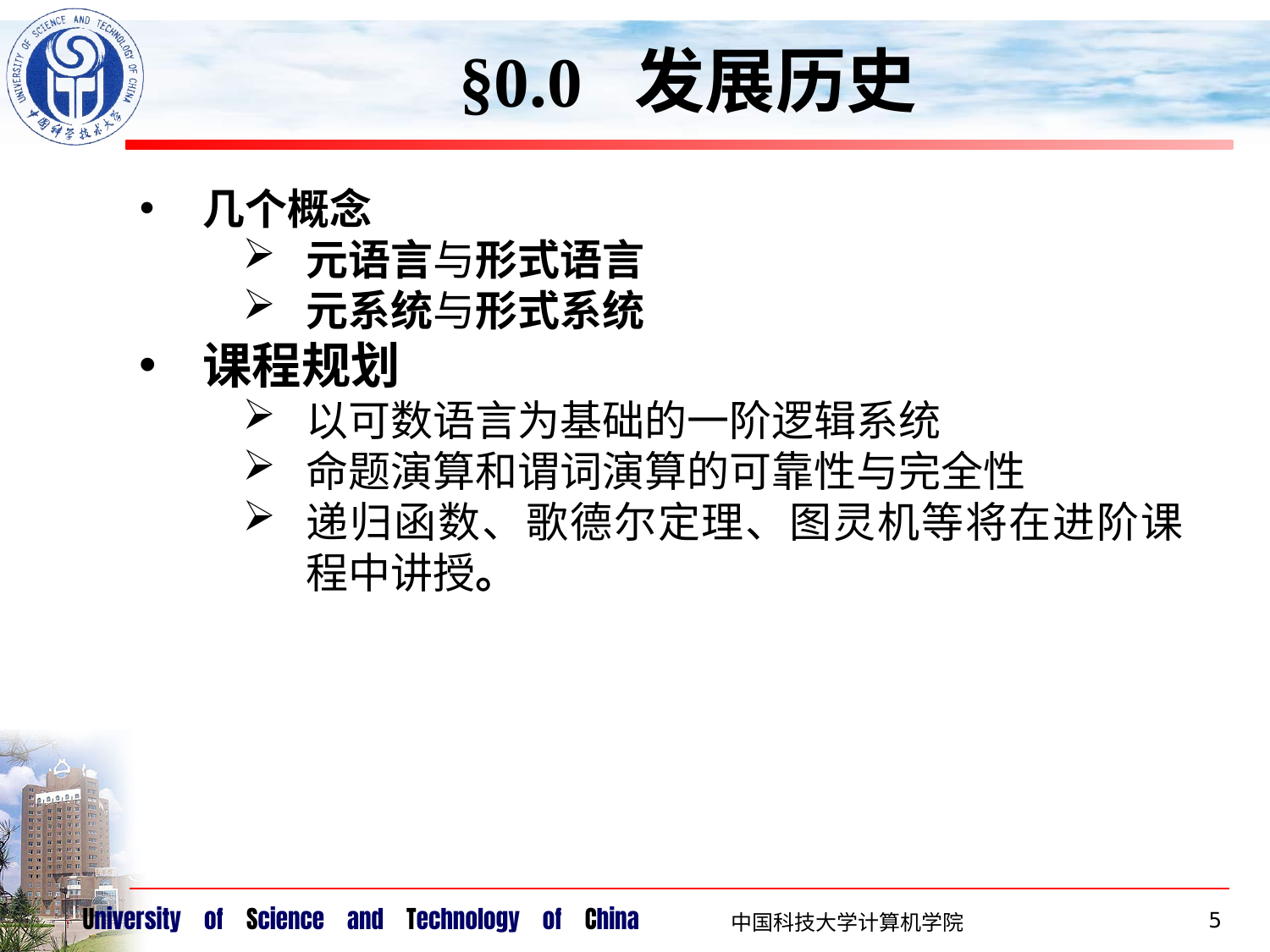

§0.0  发展历史
几个概念
元语言与形式语言
元系统与形式系统
课程规划
以可数语言为基础的一阶逻辑系统
命题演算和谓词演算的可靠性与完全性
递归函数、歌德尔定理、图灵机等将在进阶课程中讲授。